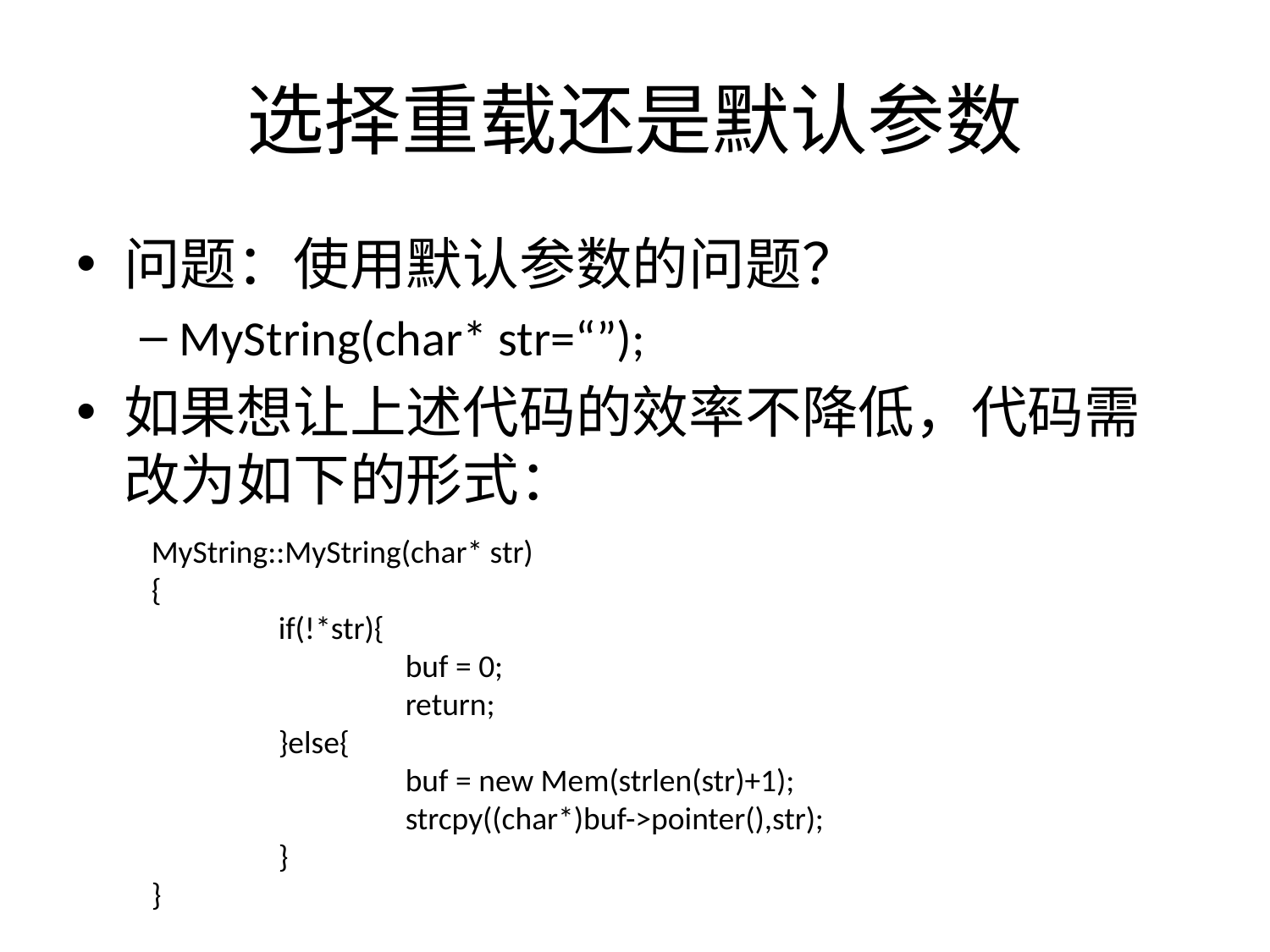

# 选择重载还是默认参数
问题：使用默认参数的问题？
MyString(char* str=“”);
如果想让上述代码的效率不降低，代码需改为如下的形式：

MyString::MyString(char* str)
{
	if(!*str){
		buf = 0;
		return;
	}else{
		buf = new Mem(strlen(str)+1);
		strcpy((char*)buf->pointer(),str);
	}
}